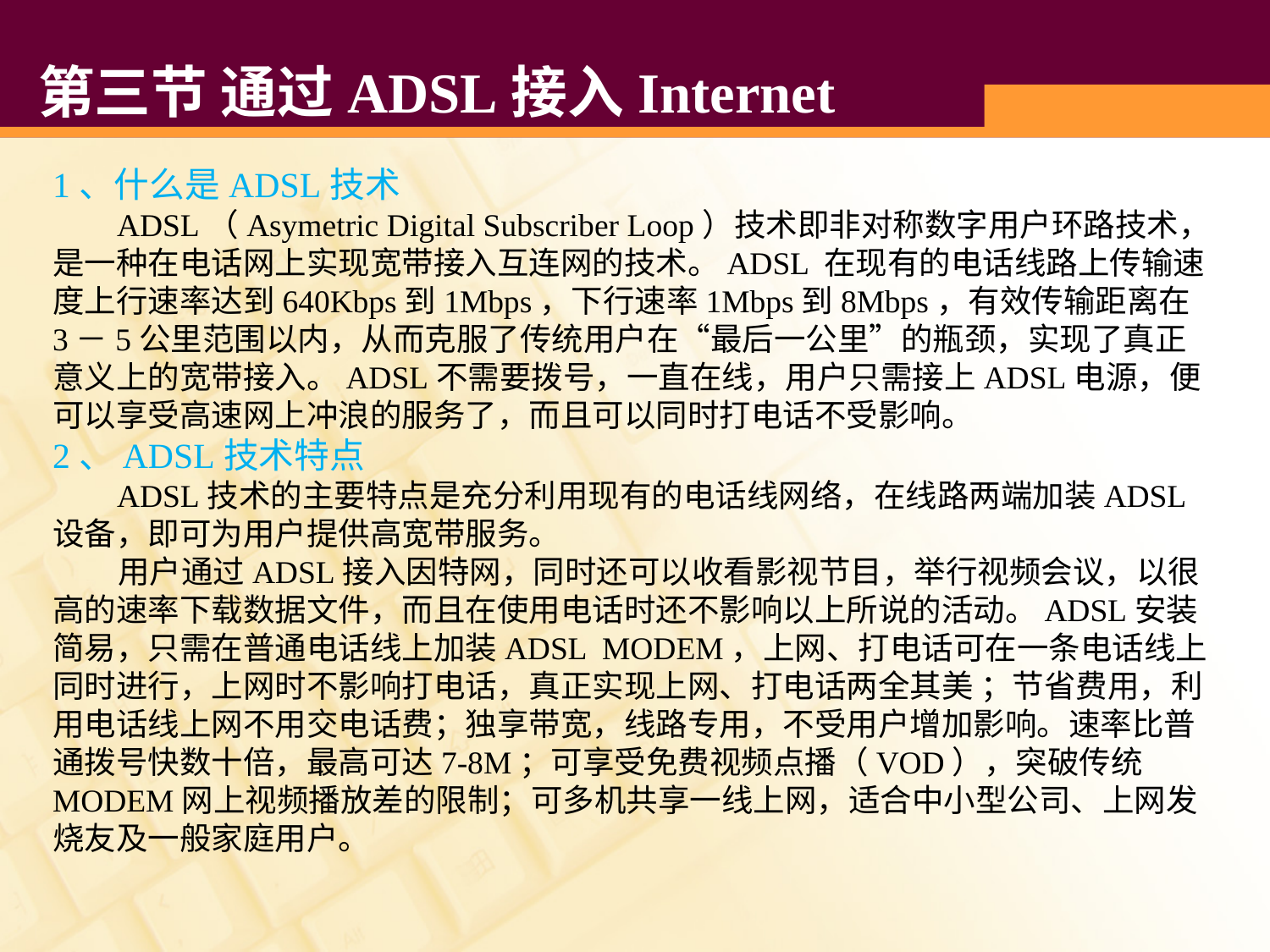

# 第三节 通过ADSL接入Internet
1、什么是ADSL技术
        ADSL（Asymetric Digital Subscriber Loop）技术即非对称数字用户环路技术，是一种在电话网上实现宽带接入互连网的技术。ADSL 在现有的电话线路上传输速度上行速率达到640Kbps到1Mbps，下行速率1Mbps到8Mbps，有效传输距离在3－5公里范围以内，从而克服了传统用户在“最后一公里”的瓶颈，实现了真正意义上的宽带接入。ADSL不需要拨号，一直在线，用户只需接上ADSL电源，便可以享受高速网上冲浪的服务了，而且可以同时打电话不受影响。
2、ADSL技术特点
        ADSL技术的主要特点是充分利用现有的电话线网络，在线路两端加装ADSL设备，即可为用户提供高宽带服务。
        用户通过ADSL接入因特网，同时还可以收看影视节目，举行视频会议，以很高的速率下载数据文件，而且在使用电话时还不影响以上所说的活动。ADSL安装简易，只需在普通电话线上加装ADSL  MODEM，上网、打电话可在一条电话线上同时进行，上网时不影响打电话，真正实现上网、打电话两全其美 ；节省费用，利用电话线上网不用交电话费；独享带宽，线路专用，不受用户增加影响。速率比普通拨号快数十倍，最高可达7-8M；可享受免费视频点播（VOD），突破传统MODEM网上视频播放差的限制；可多机共享一线上网，适合中小型公司、上网发烧友及一般家庭用户。